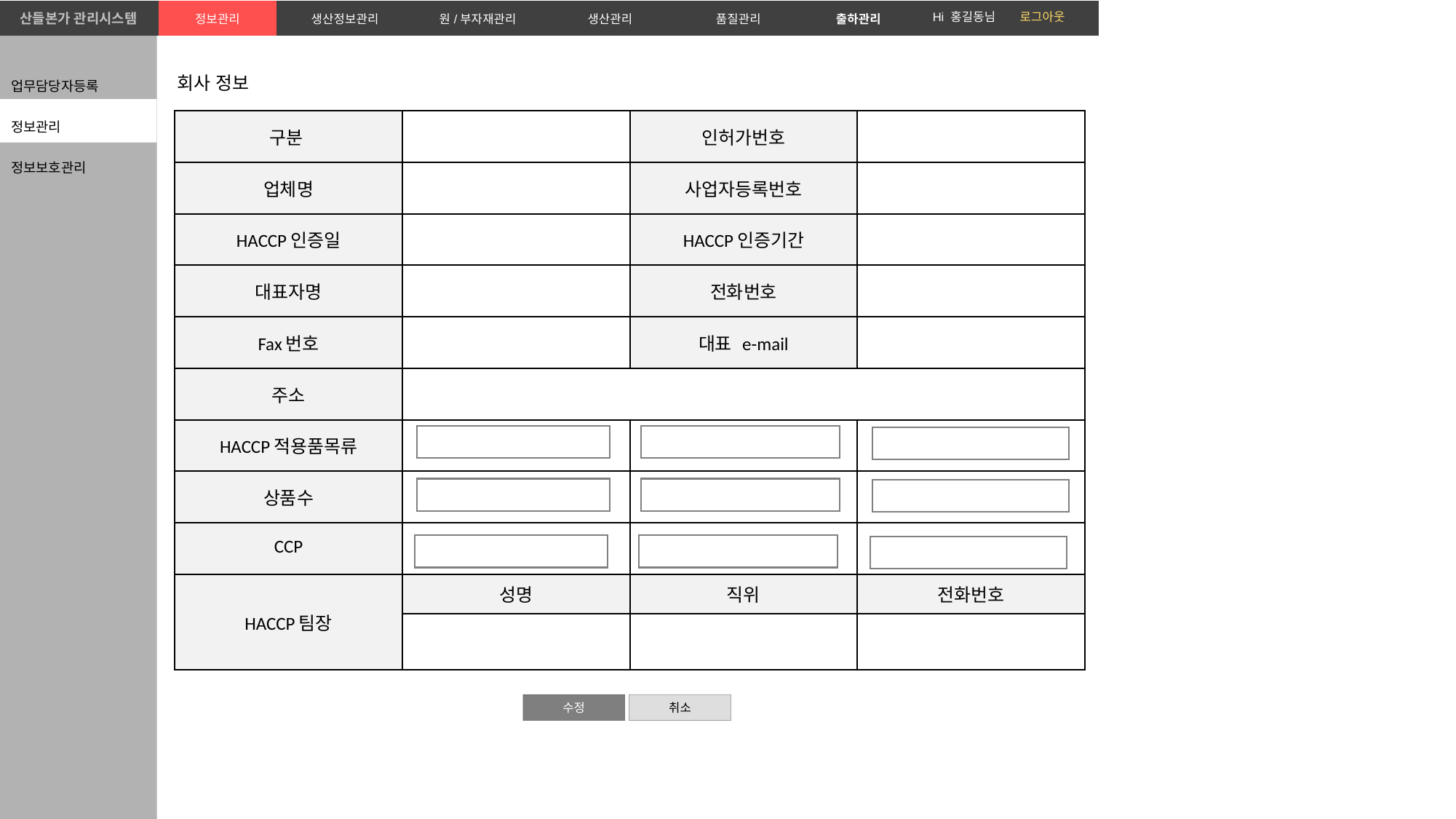

| 산들본가 관리시스템 | 정보관리 | 생산정보관리 | 원/부자재관리 | 생산관리 | 품질관리 | 출하관리 |  |
| --- | --- | --- | --- | --- | --- | --- | --- |
Hi 홍길동님       로그아웃

업무담당자등록
정보관리
정보보호관리
회사 정보

| 구분 |  | 인허가번호 |  |
| --- | --- | --- | --- |
| 업체명 |  | 사업자등록번호 |  |
| HACCP인증일 |  | HACCP인증기간 |  |
| 대표자명 |  | 전화번호 |  |
| Fax번호 |  | 대표 e-mail |  |
| 주소 |  |  |  |
| HACCP적용품목류 |  |  |  |
| 상품수 |  |  |  |
| CCP |  |  |  |
| HACCP팀장 | 성명 | 직위 | 전화번호 |
|  |  |  |  |

수정
취소